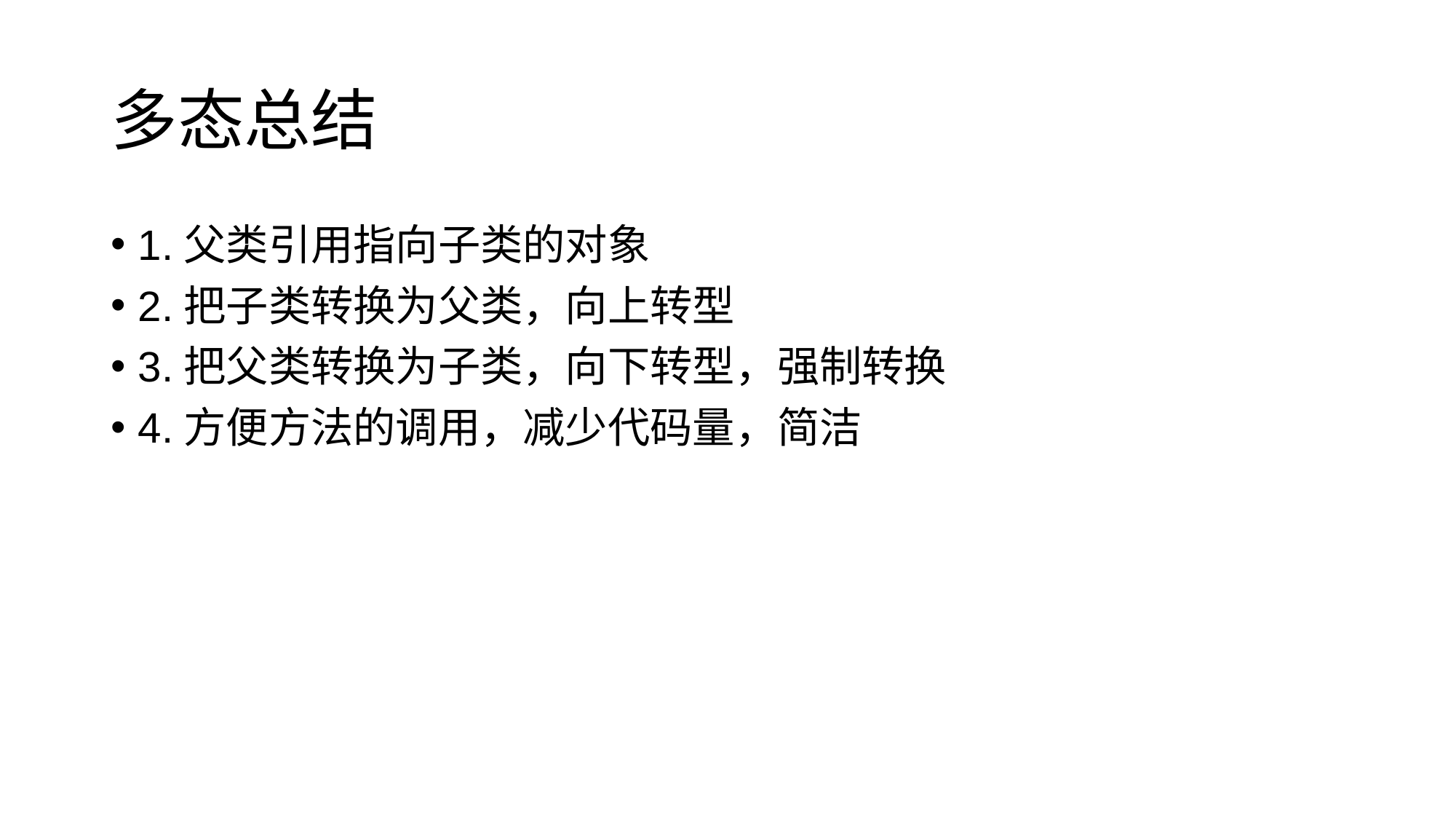

# 多态总结
1.父类引用指向子类的对象
2.把子类转换为父类，向上转型
3.把父类转换为子类，向下转型，强制转换
4.方便方法的调用，减少代码量，简洁